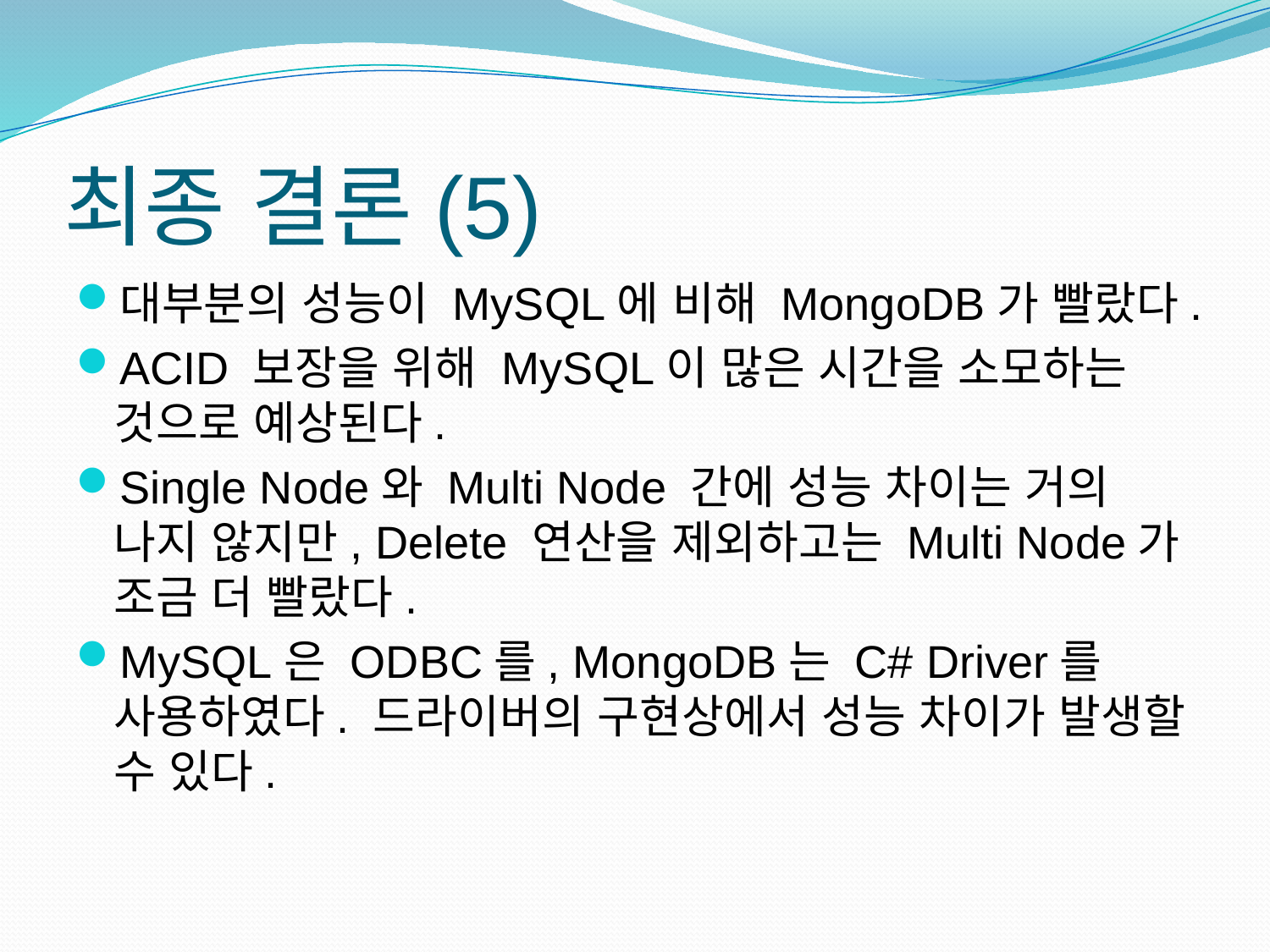

# 최종 결론(5)
대부분의 성능이 MySQL에 비해 MongoDB가 빨랐다.
ACID 보장을 위해 MySQL이 많은 시간을 소모하는 것으로 예상된다.
Single Node와 Multi Node 간에 성능 차이는 거의 나지 않지만, Delete 연산을 제외하고는 Multi Node가 조금 더 빨랐다.
MySQL은 ODBC를, MongoDB는 C# Driver를 사용하였다. 드라이버의 구현상에서 성능 차이가 발생할 수 있다.